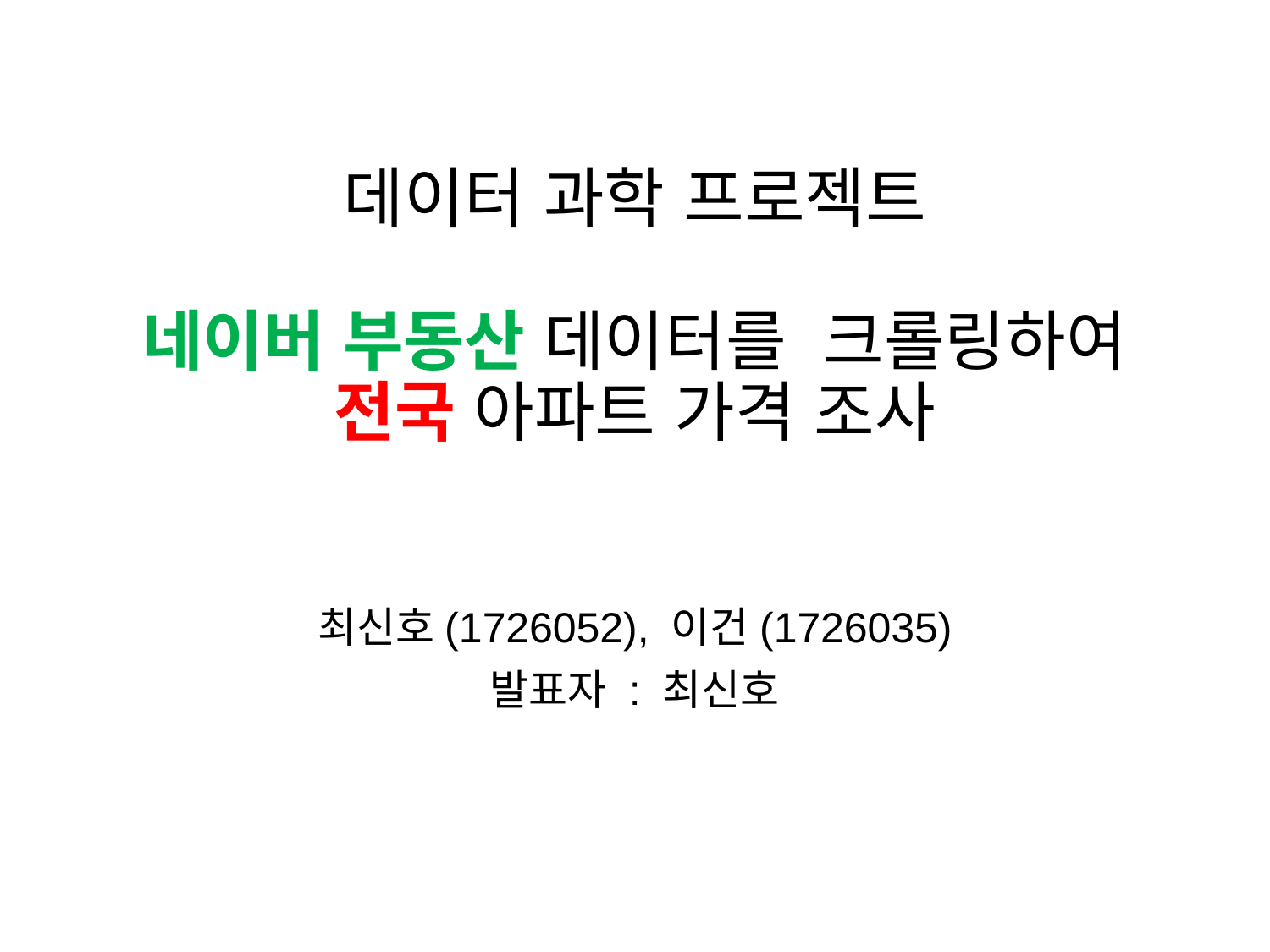

# 데이터 과학 프로젝트 네이버 부동산 데이터를  크롤링하여 전국 아파트 가격 조사

최신호(1726052), 이건(1726035)
발표자 : 최신호